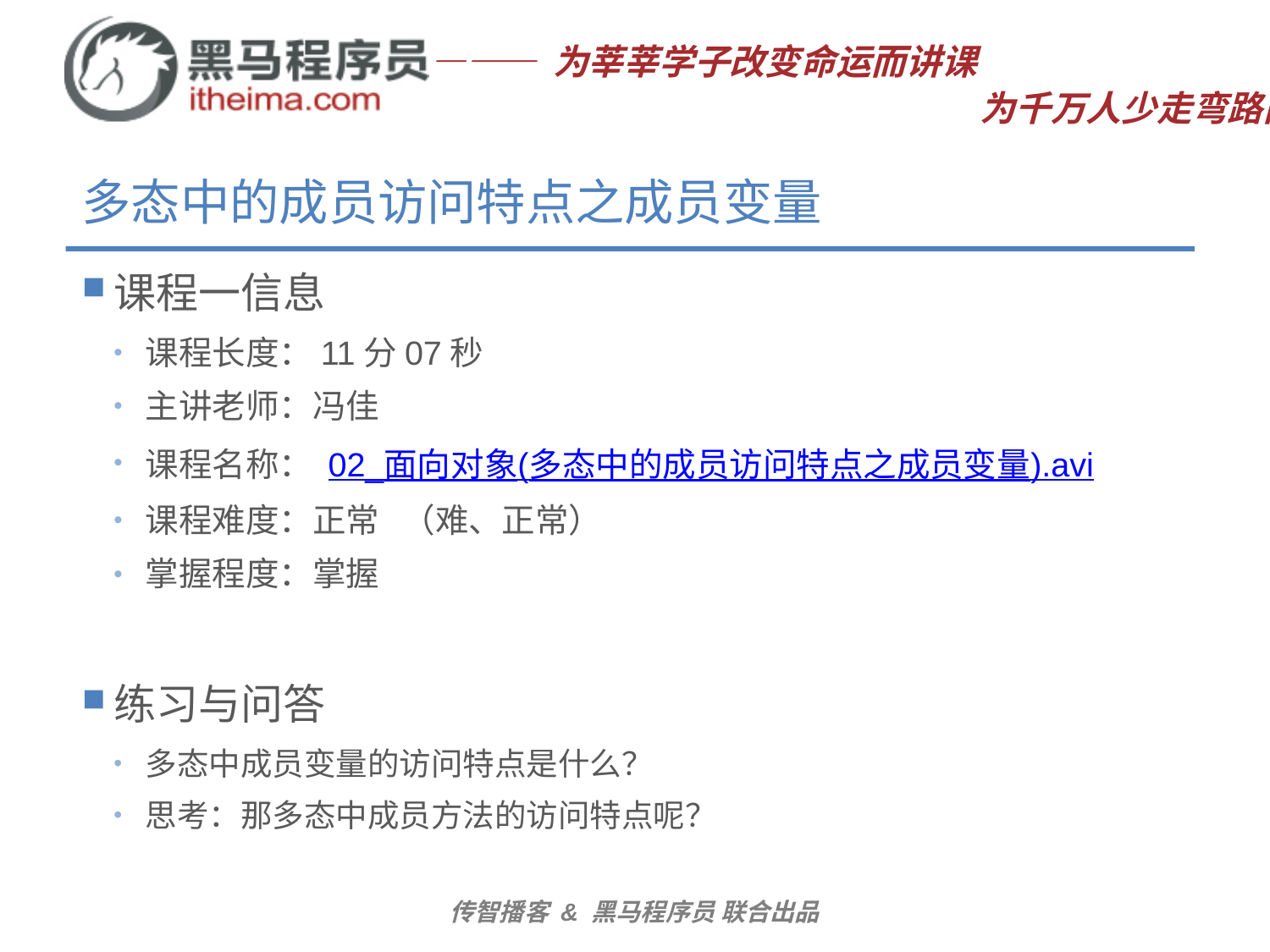

# 多态中的成员访问特点之成员变量
课程一信息
课程长度：11分07秒
主讲老师：冯佳
课程名称： 02_面向对象(多态中的成员访问特点之成员变量).avi
课程难度：正常   （难、正常）
掌握程度：掌握

练习与问答
多态中成员变量的访问特点是什么？
思考：那多态中成员方法的访问特点呢？